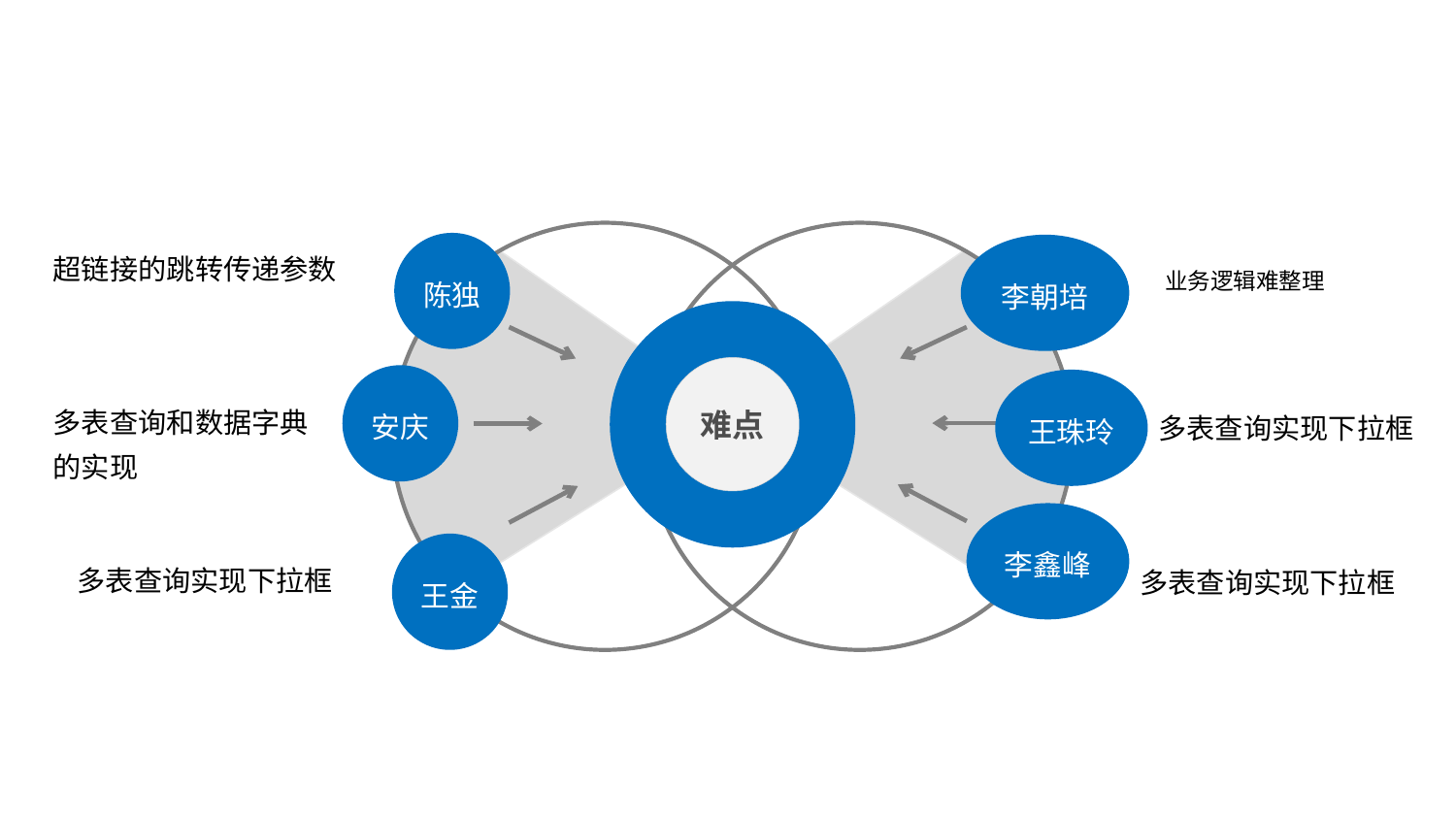

陈独
李朝培
超链接的跳转传递参数

业务逻辑难整理

难点
安庆
王珠玲
多表查询和数据字典的实现
多表查询实现下拉框

李鑫峰
王金
多表查询实现下拉框
多表查询实现下拉框